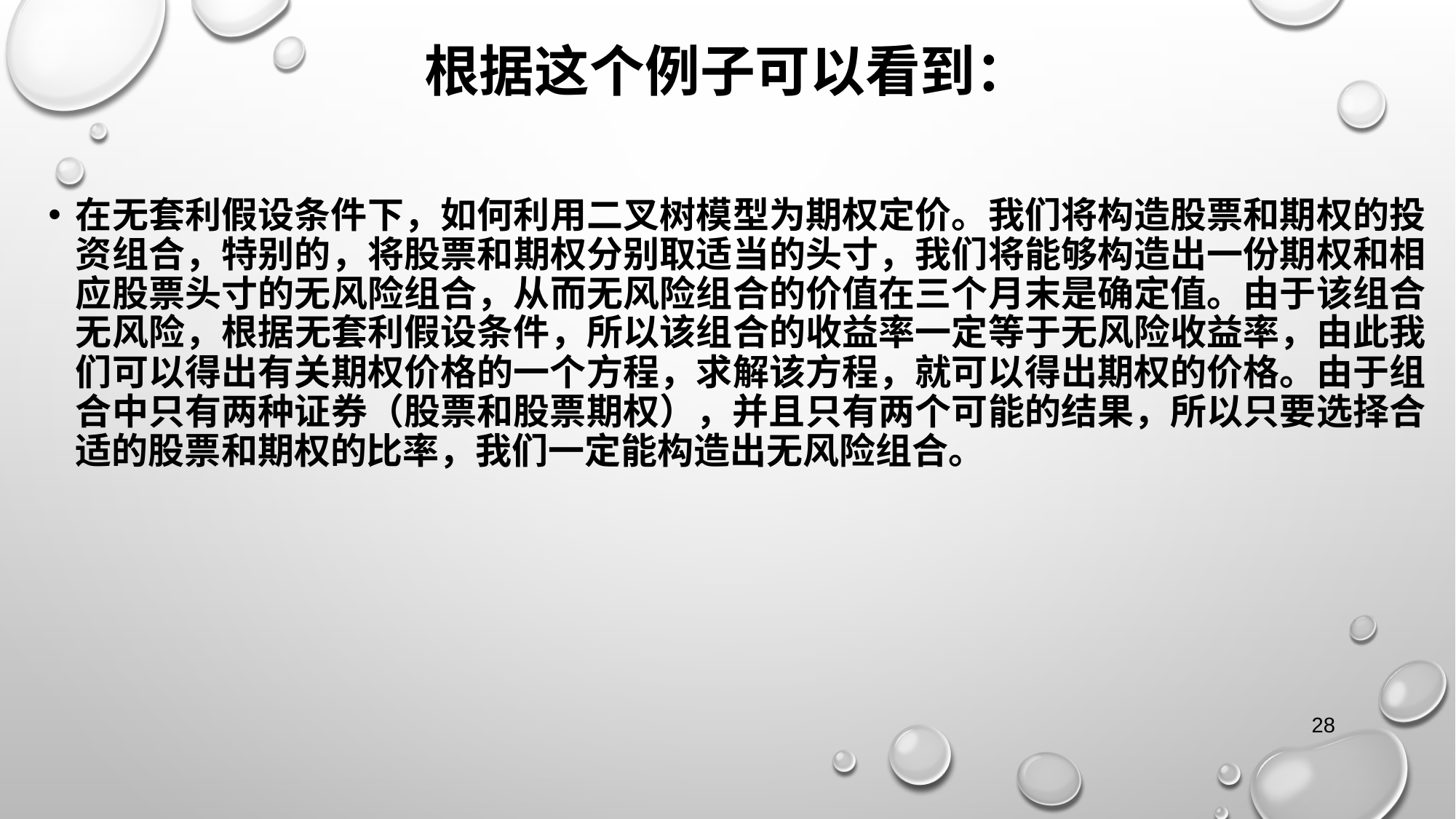

# 根据这个例子可以看到：
在无套利假设条件下，如何利用二叉树模型为期权定价。我们将构造股票和期权的投资组合，特别的，将股票和期权分别取适当的头寸，我们将能够构造出一份期权和相应股票头寸的无风险组合，从而无风险组合的价值在三个月末是确定值。由于该组合无风险，根据无套利假设条件，所以该组合的收益率一定等于无风险收益率，由此我们可以得出有关期权价格的一个方程，求解该方程，就可以得出期权的价格。由于组合中只有两种证券（股票和股票期权），并且只有两个可能的结果，所以只要选择合适的股票和期权的比率，我们一定能构造出无风险组合。

28